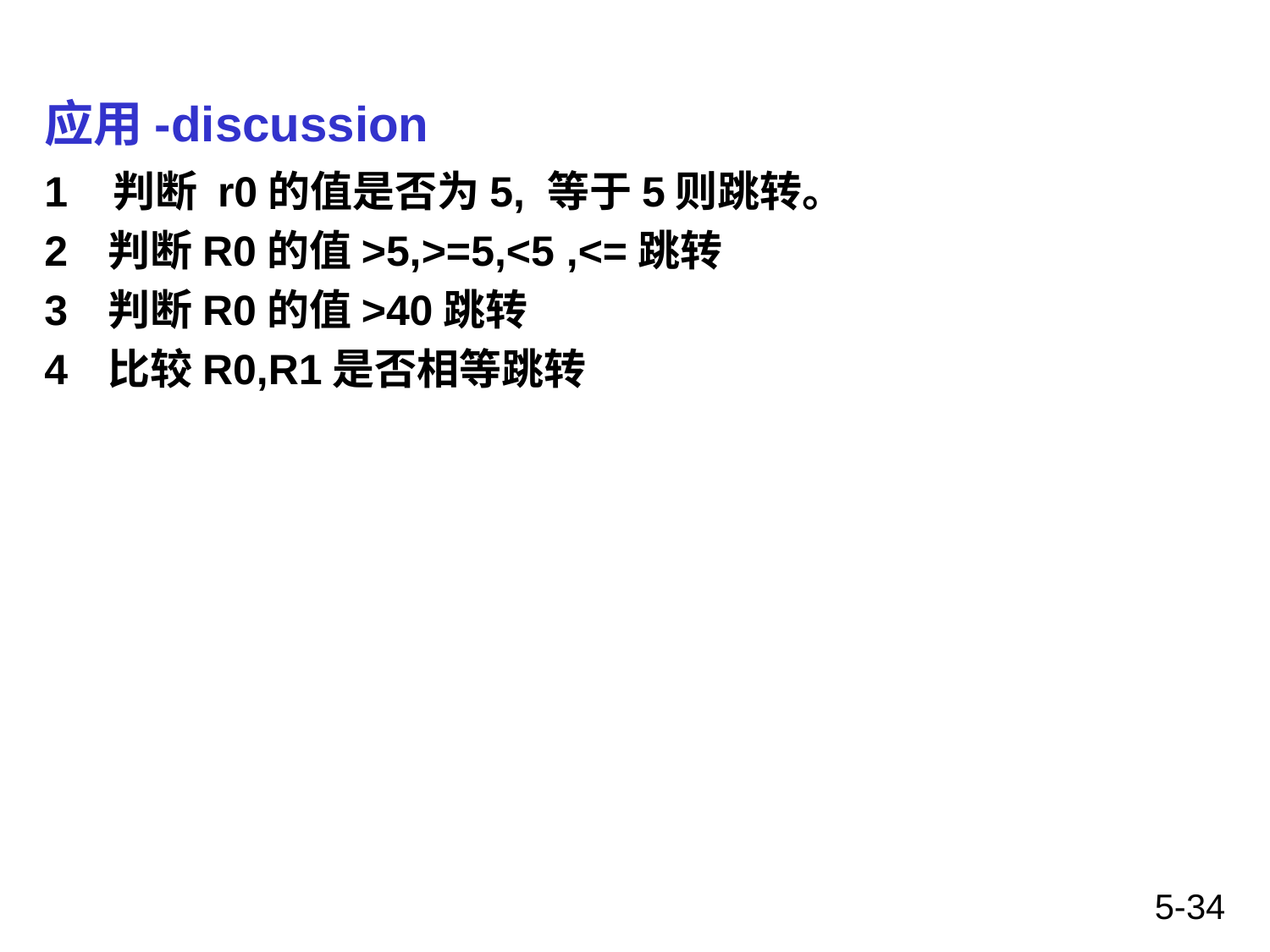

# 应用-discussion
1   判断 r0的值是否为5, 等于5则跳转。
判断R0的值>5,>=5,<5 ,<=跳转
判断R0的值>40跳转
比较R0,R1是否相等跳转
5-34